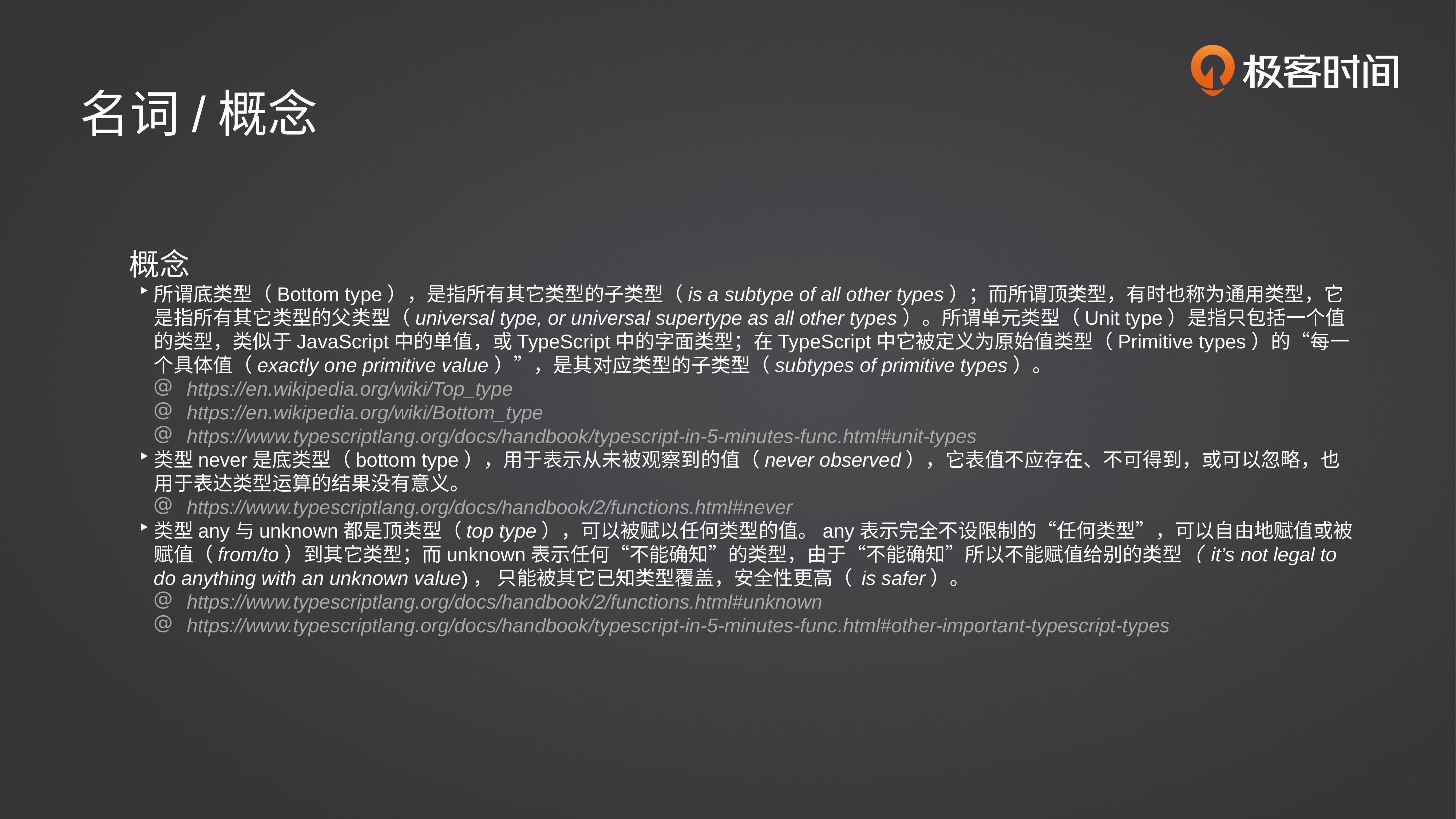

名词/概念
概念
所谓底类型（Bottom type），是指所有其它类型的子类型（is a subtype of all other types）；而所谓顶类型，有时也称为通用类型，它是指所有其它类型的父类型（universal type, or universal supertype as all other types）。所谓单元类型（Unit type）是指只包括一个值的类型，类似于JavaScript中的单值，或TypeScript中的字面类型；在TypeScript中它被定义为原始值类型（Primitive types）的“每一个具体值（exactly one primitive value）”，是其对应类型的子类型（subtypes of primitive types）。
https://en.wikipedia.org/wiki/Top_type
https://en.wikipedia.org/wiki/Bottom_type
https://www.typescriptlang.org/docs/handbook/typescript-in-5-minutes-func.html#unit-types
类型never是底类型（bottom type），用于表示从未被观察到的值（never observed），它表值不应存在、不可得到，或可以忽略，也用于表达类型运算的结果没有意义。
https://www.typescriptlang.org/docs/handbook/2/functions.html#never
类型any与unknown都是顶类型（top type），可以被赋以任何类型的值。any表示完全不设限制的“任何类型”，可以自由地赋值或被赋值（from/to）到其它类型；而unknown表示任何“不能确知”的类型，由于“不能确知”所以不能赋值给别的类型（ it’s not legal to do anything with an unknown value)， 只能被其它已知类型覆盖，安全性更高（ is safer）。
https://www.typescriptlang.org/docs/handbook/2/functions.html#unknown
https://www.typescriptlang.org/docs/handbook/typescript-in-5-minutes-func.html#other-important-typescript-types